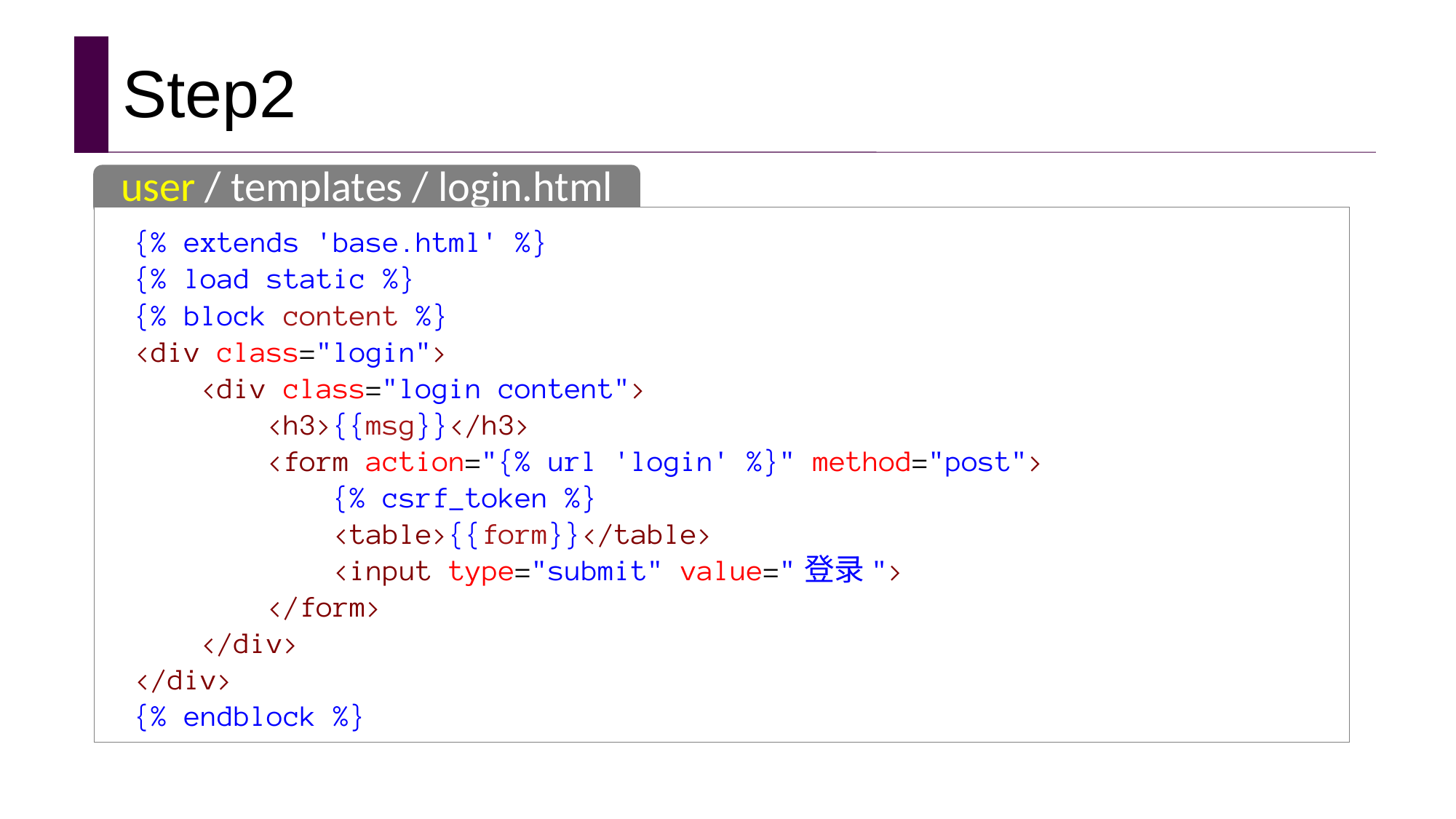

# Step2
user / templates / login.html

{% extends 'base.html' %}
{% load static %}
{% block content %}
<div class="login">
    <div class="login content">
        <h3>{{msg}}</h3>
        <form action="{% url 'login' %}" method="post">
            {% csrf_token %}
            <table>{{form}}</table>
            <input type="submit" value="登录">
        </form>
    </div>
</div>
{% endblock %}